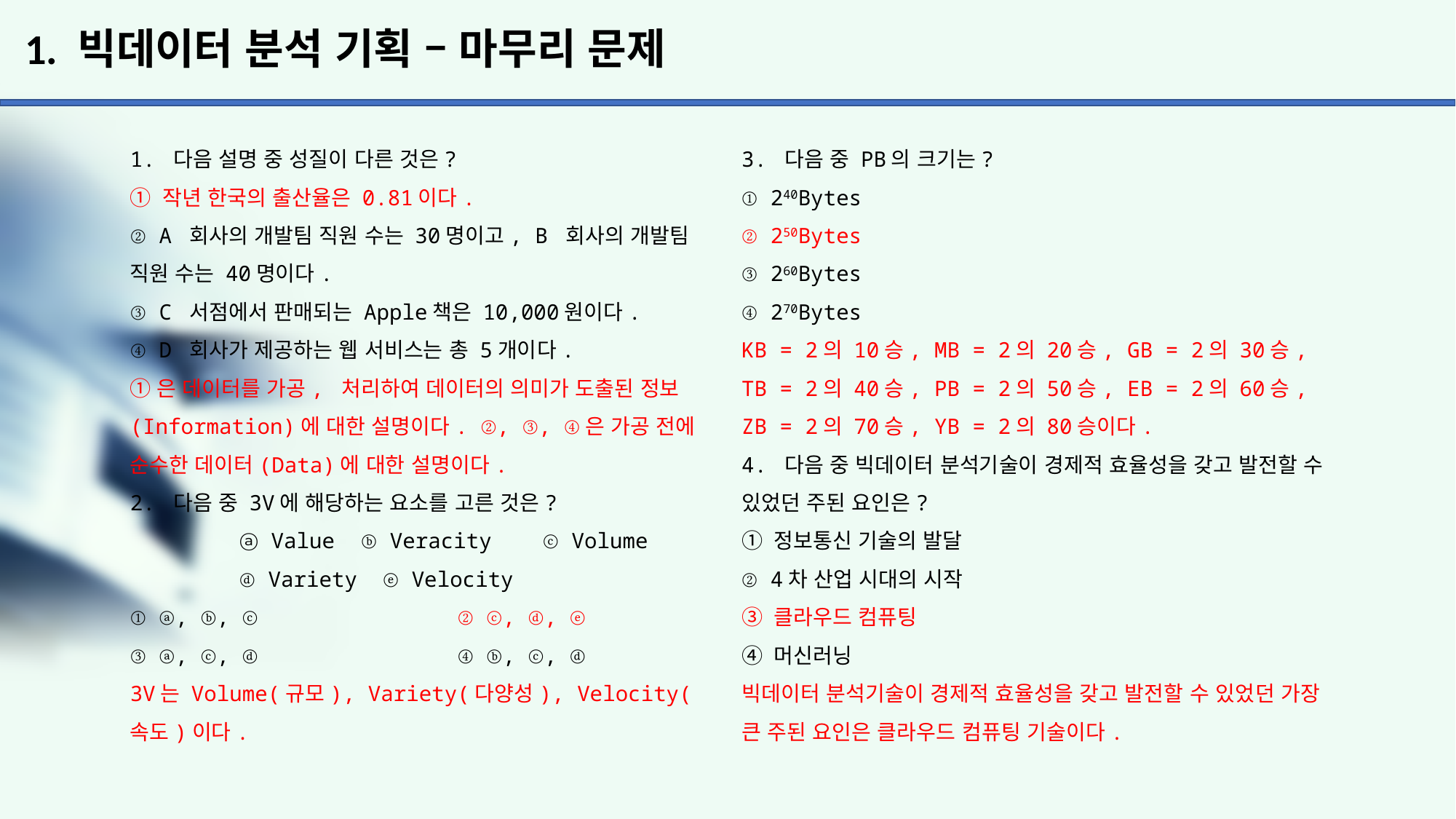

# 1. 빅데이터 분석 기획 – 마무리 문제
1. 다음 설명 중 성질이 다른 것은?
① 작년 한국의 출산율은 0.81이다.
② A 회사의 개발팀 직원 수는 30명이고, B 회사의 개발팀
직원 수는 40명이다.
③ C 서점에서 판매되는 Apple책은 10,000원이다.
④ D 회사가 제공하는 웹 서비스는 총 5개이다.
①은 데이터를 가공, 처리하여 데이터의 의미가 도출된 정보(Information)에 대한 설명이다. ②, ③, ④은 가공 전에 순수한 데이터(Data)에 대한 설명이다.
2. 다음 중 3V에 해당하는 요소를 고른 것은?
	ⓐ Value	 ⓑ Veracity    ⓒ Volume
	ⓓ Variety  ⓔ Velocity
① ⓐ, ⓑ, ⓒ 		② ⓒ, ⓓ, ⓔ
③ ⓐ, ⓒ, ⓓ 		④ ⓑ, ⓒ, ⓓ
3V는 Volume(규모), Variety(다양성), Velocity(속도)이다.
3. 다음 중 PB의 크기는?
① 240Bytes
② 250Bytes
③ 260Bytes
④ 270Bytes
KB = 2의 10승, MB = 2의 20승, GB = 2의 30승, TB = 2의 40승, PB = 2의 50승, EB = 2의 60승, ZB = 2의 70승, YB = 2의 80승이다.
4. 다음 중 빅데이터 분석기술이 경제적 효율성을 갖고 발전할 수 있었던 주된 요인은?
① 정보통신 기술의 발달
② 4차 산업 시대의 시작
③ 클라우드 컴퓨팅
④ 머신러닝
빅데이터 분석기술이 경제적 효율성을 갖고 발전할 수 있었던 가장 큰 주된 요인은 클라우드 컴퓨팅 기술이다.